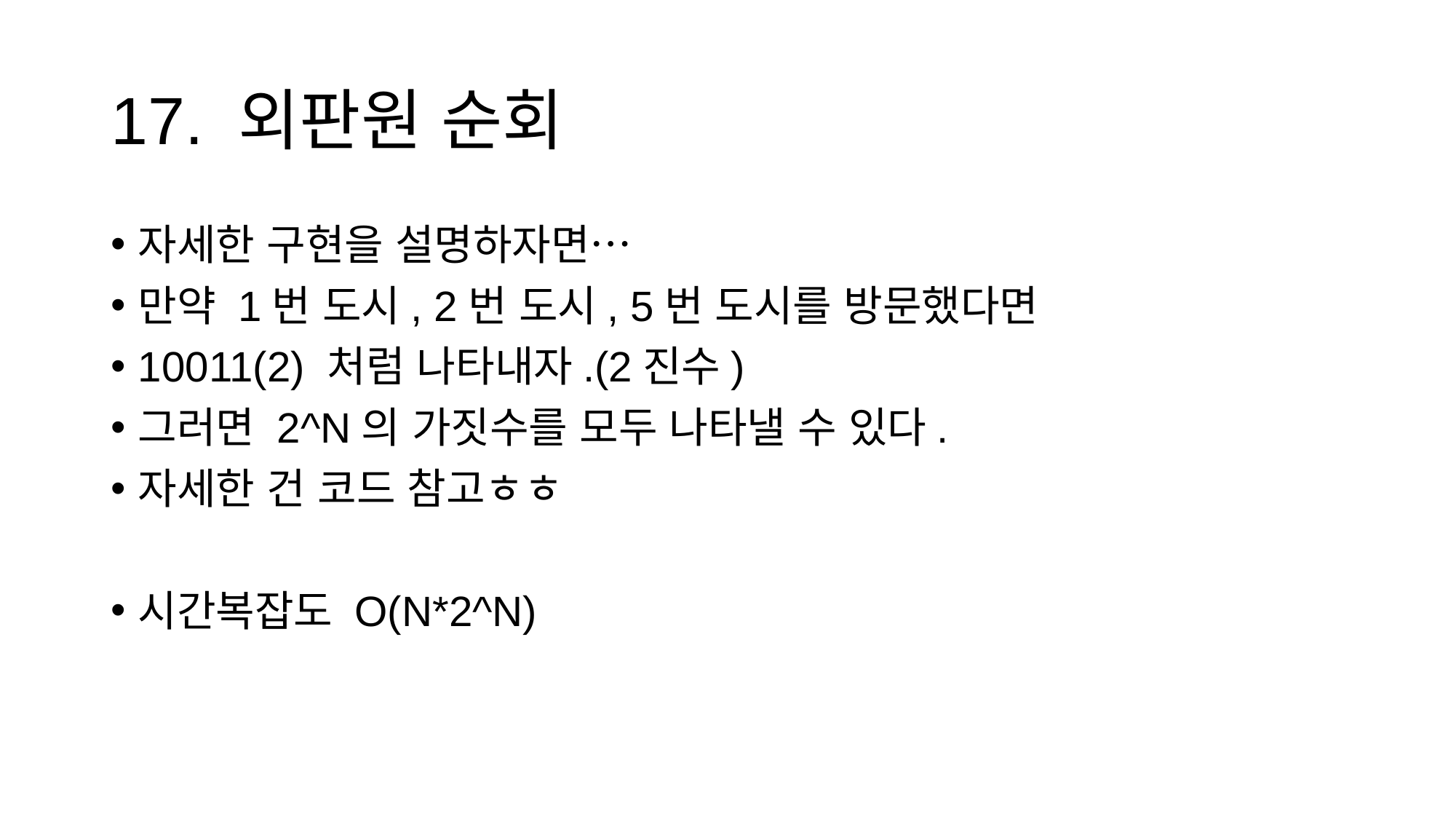

# 17. 외판원 순회
자세한 구현을 설명하자면…
만약 1번 도시, 2번 도시, 5번 도시를 방문했다면
10011(2) 처럼 나타내자.(2진수)
그러면 2^N의 가짓수를 모두 나타낼 수 있다.
자세한 건 코드 참고ㅎㅎ

시간복잡도 O(N*2^N)